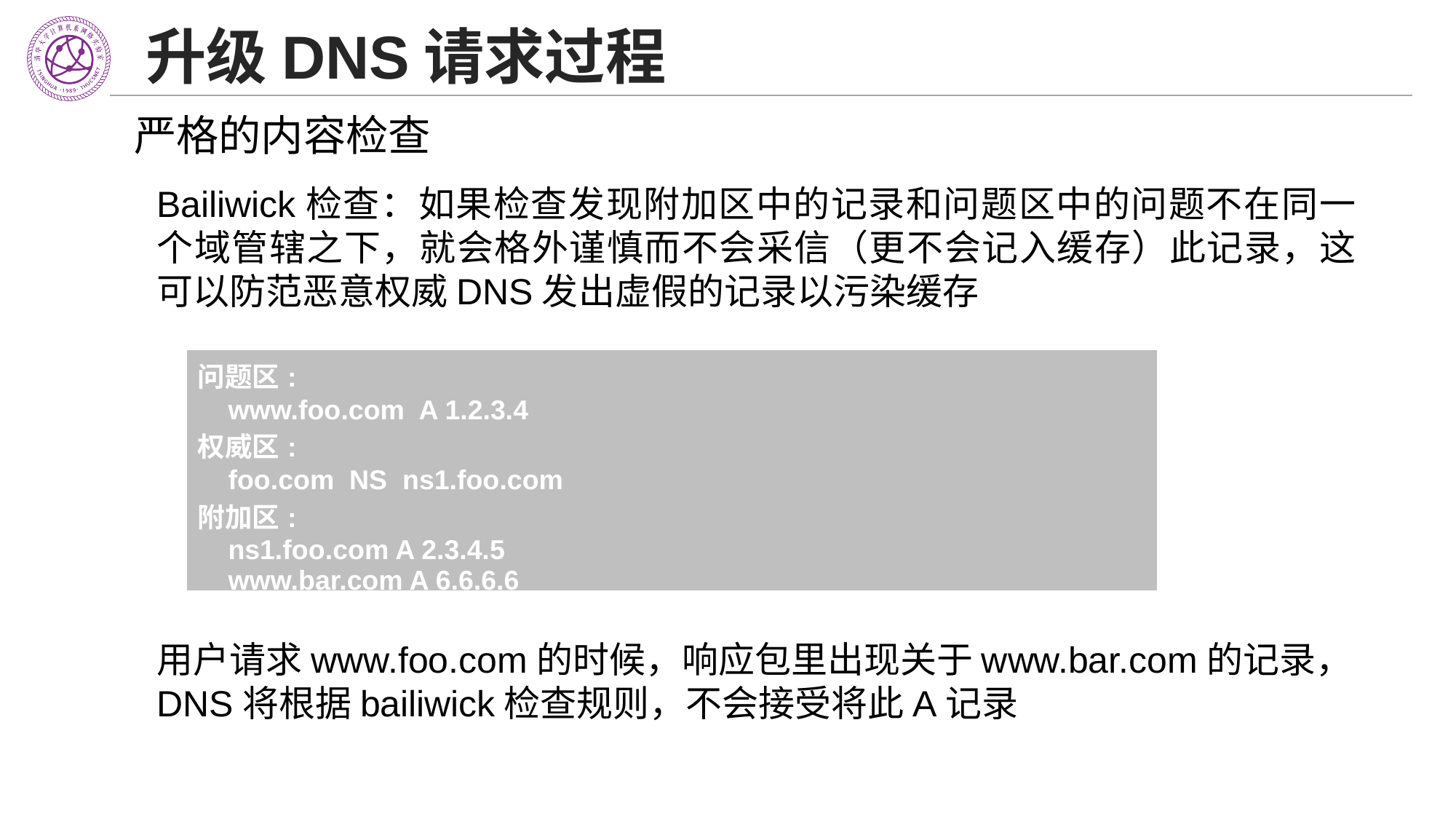

# 升级DNS请求过程
严格的内容检查
Bailiwick检查：如果检查发现附加区中的记录和问题区中的问题不在同一个域管辖之下，就会格外谨慎而不会采信（更不会记入缓存）此记录，这可以防范恶意权威DNS发出虚假的记录以污染缓存
| 问题区: www.foo.com A 1.2.3.4 权威区: foo.com NS ns1.foo.com 附加区: ns1.foo.com A 2.3.4.5 www.bar.com A 6.6.6.6 |
| --- |
用户请求www.foo.com的时候，响应包里出现关于www.bar.com的记录，DNS将根据bailiwick检查规则，不会接受将此A记录